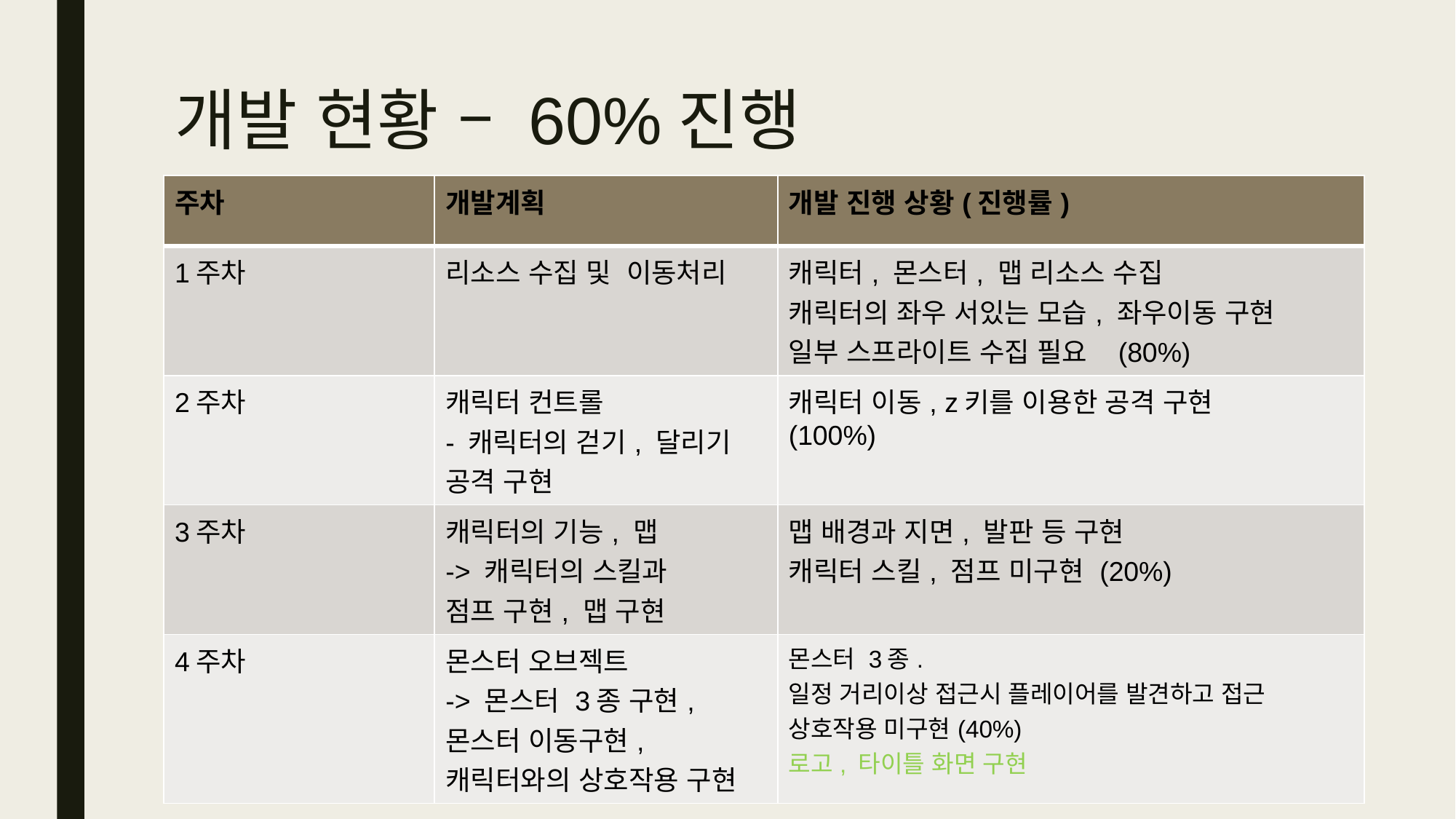

# 개발 현황 – 60%진행
| 주차 | 개발계획 | 개발 진행 상황(진행률) |
| --- | --- | --- |
| 1주차 | 리소스 수집 및 이동처리 | 캐릭터, 몬스터, 맵 리소스 수집 캐릭터의 좌우 서있는 모습, 좌우이동 구현 일부 스프라이트 수집 필요 (80%) |
| 2주차 | 캐릭터 컨트롤 - 캐릭터의 걷기, 달리기 공격 구현 | 캐릭터 이동, z키를 이용한 공격 구현 (100%) |
| 3주차 | 캐릭터의 기능, 맵 -> 캐릭터의 스킬과 점프 구현, 맵 구현 | 맵 배경과 지면, 발판 등 구현 캐릭터 스킬, 점프 미구현 (20%) |
| 4주차 | 몬스터 오브젝트 -> 몬스터 3종 구현, 몬스터 이동구현, 캐릭터와의 상호작용 구현 | 몬스터 3종. 일정 거리이상 접근시 플레이어를 발견하고 접근 상호작용 미구현(40%) 로고, 타이틀 화면 구현 |